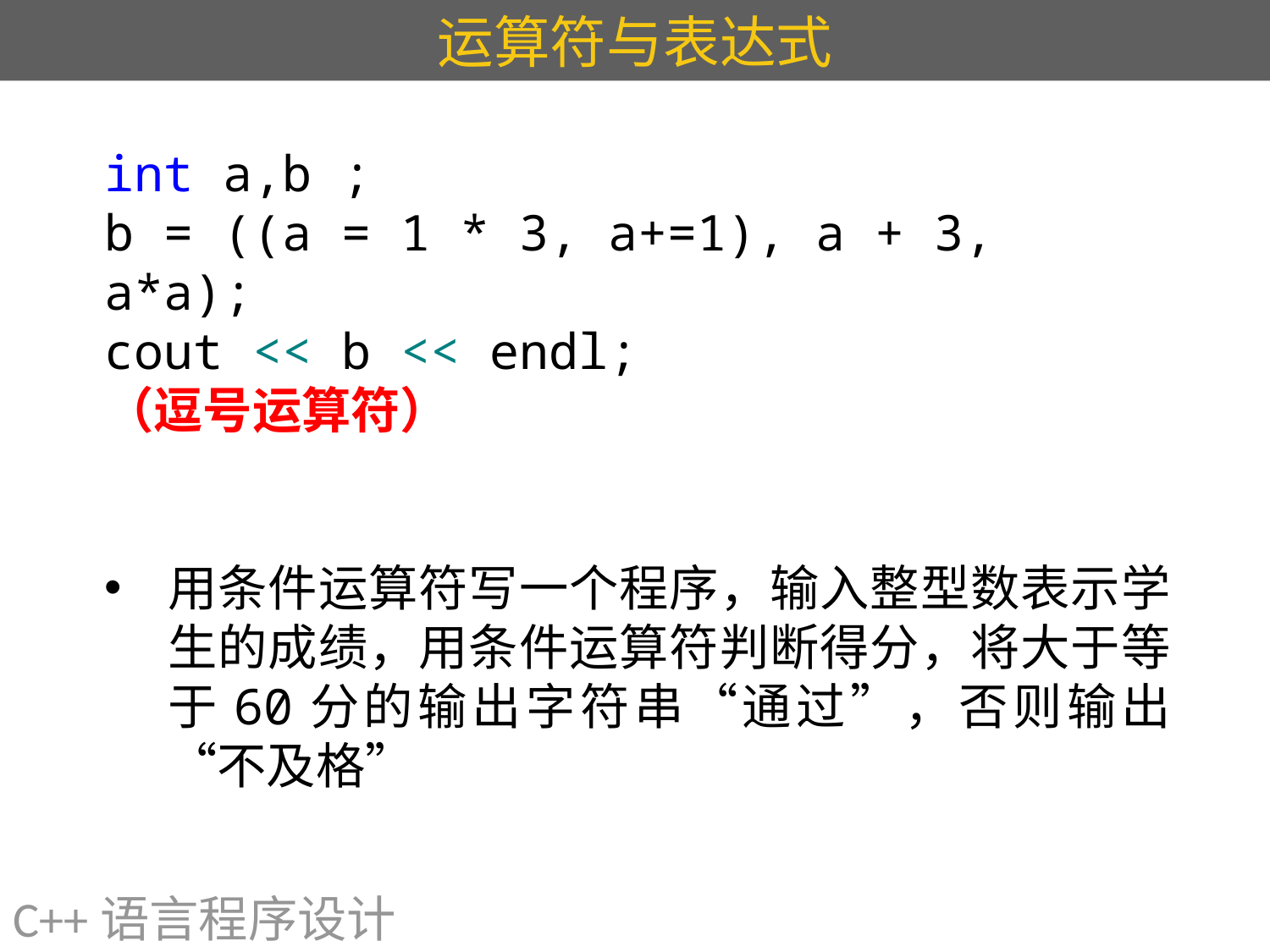

# 运算符与表达式
int a,b ;
b = ((a = 1 * 3, a+=1), a + 3, a*a);
cout << b << endl;
（逗号运算符）

用条件运算符写一个程序，输入整型数表示学生的成绩，用条件运算符判断得分，将大于等于60分的输出字符串“通过”，否则输出“不及格”

C++语言程序设计
5